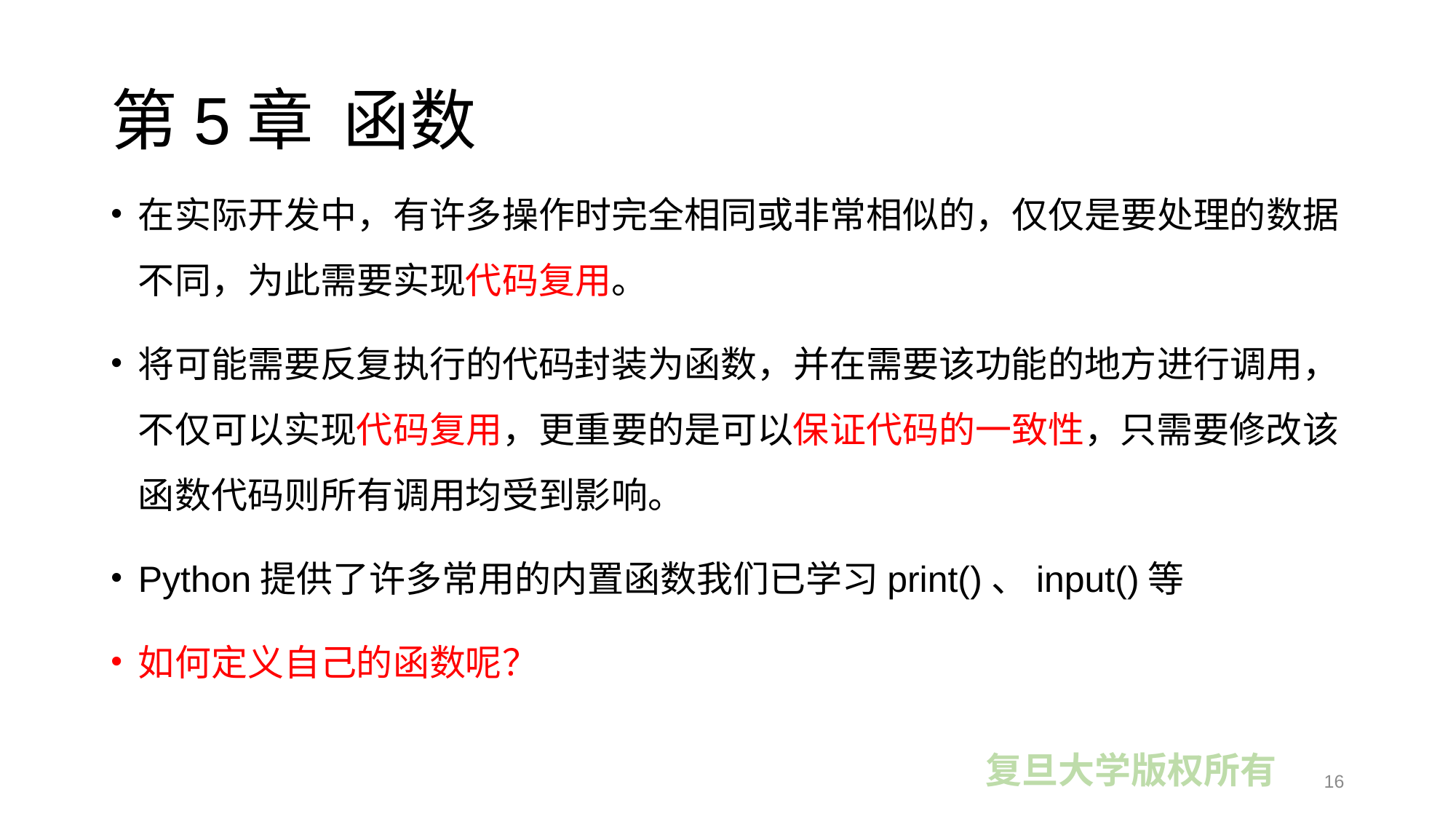

# 第5章  函数
在实际开发中，有许多操作时完全相同或非常相似的，仅仅是要处理的数据不同，为此需要实现代码复用。
将可能需要反复执行的代码封装为函数，并在需要该功能的地方进行调用，不仅可以实现代码复用，更重要的是可以保证代码的一致性，只需要修改该函数代码则所有调用均受到影响。
Python提供了许多常用的内置函数我们已学习print()、input()等
如何定义自己的函数呢？
16